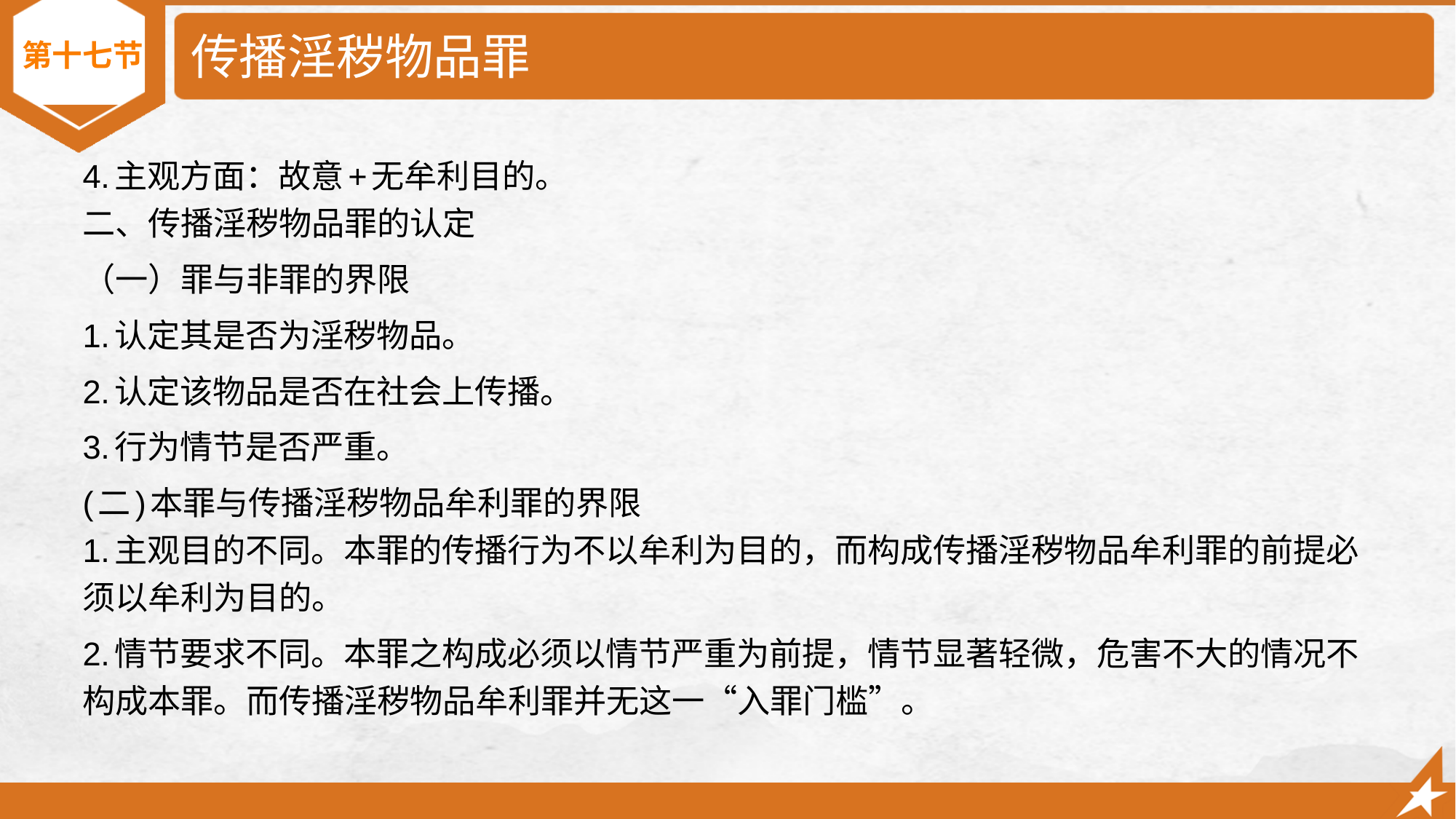

# 传播淫秽物品罪
第十七节
4.主观方面：故意+无牟利目的。
二、传播淫秽物品罪的认定
（一）罪与非罪的界限
1.认定其是否为淫秽物品。
2.认定该物品是否在社会上传播。
3.行为情节是否严重。
(二)本罪与传播淫秽物品牟利罪的界限
1.主观目的不同。本罪的传播行为不以牟利为目的，而构成传播淫秽物品牟利罪的前提必须以牟利为目的。
2.情节要求不同。本罪之构成必须以情节严重为前提，情节显著轻微，危害不大的情况不构成本罪。而传播淫秽物品牟利罪并无这一“入罪门槛”。